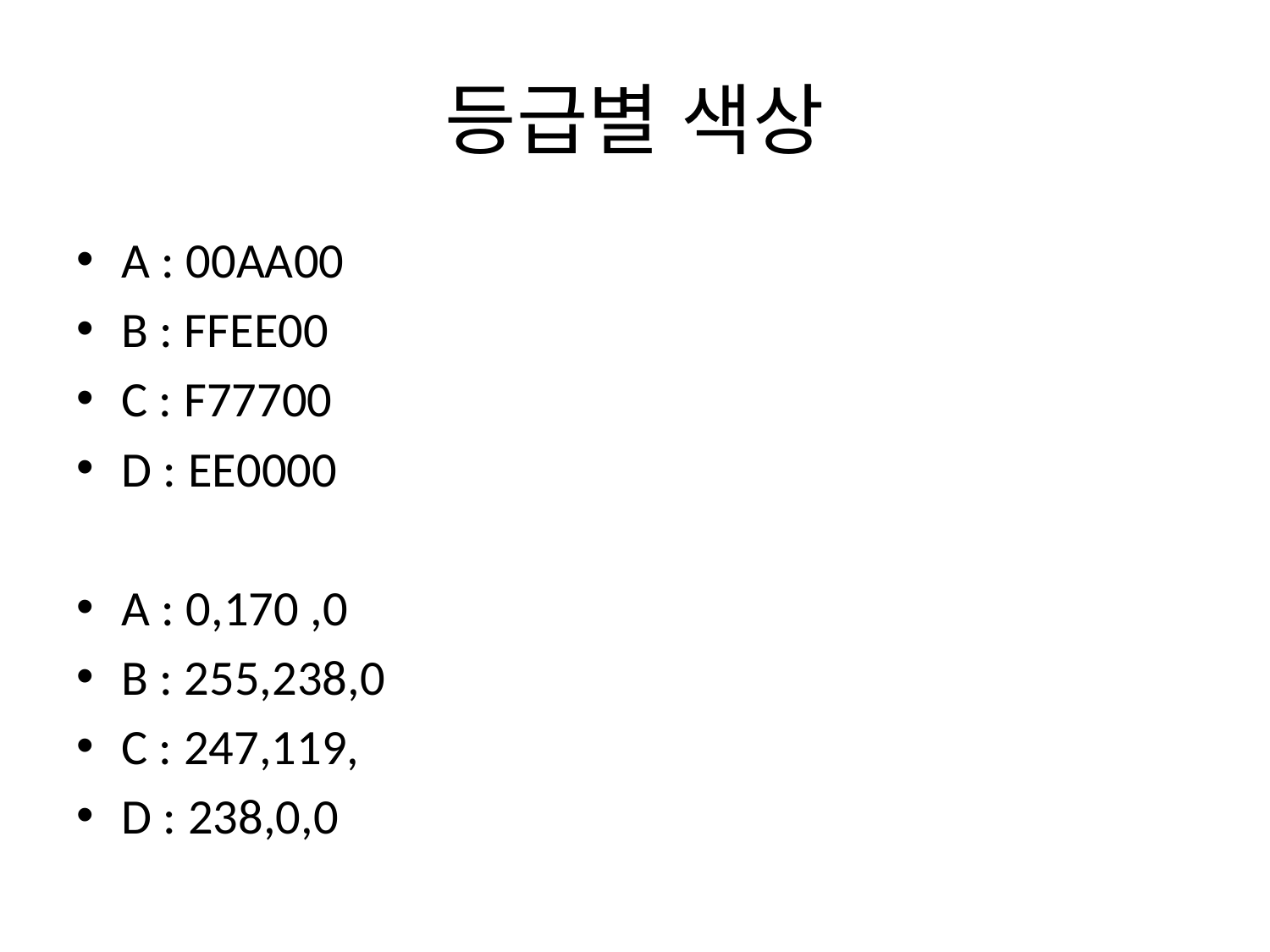

# 등급별 색상
A : 00AA00
B : FFEE00
C : F77700
D : EE0000

A : 0,170 ,0
B : 255,238,0
C : 247,119,
D : 238,0,0